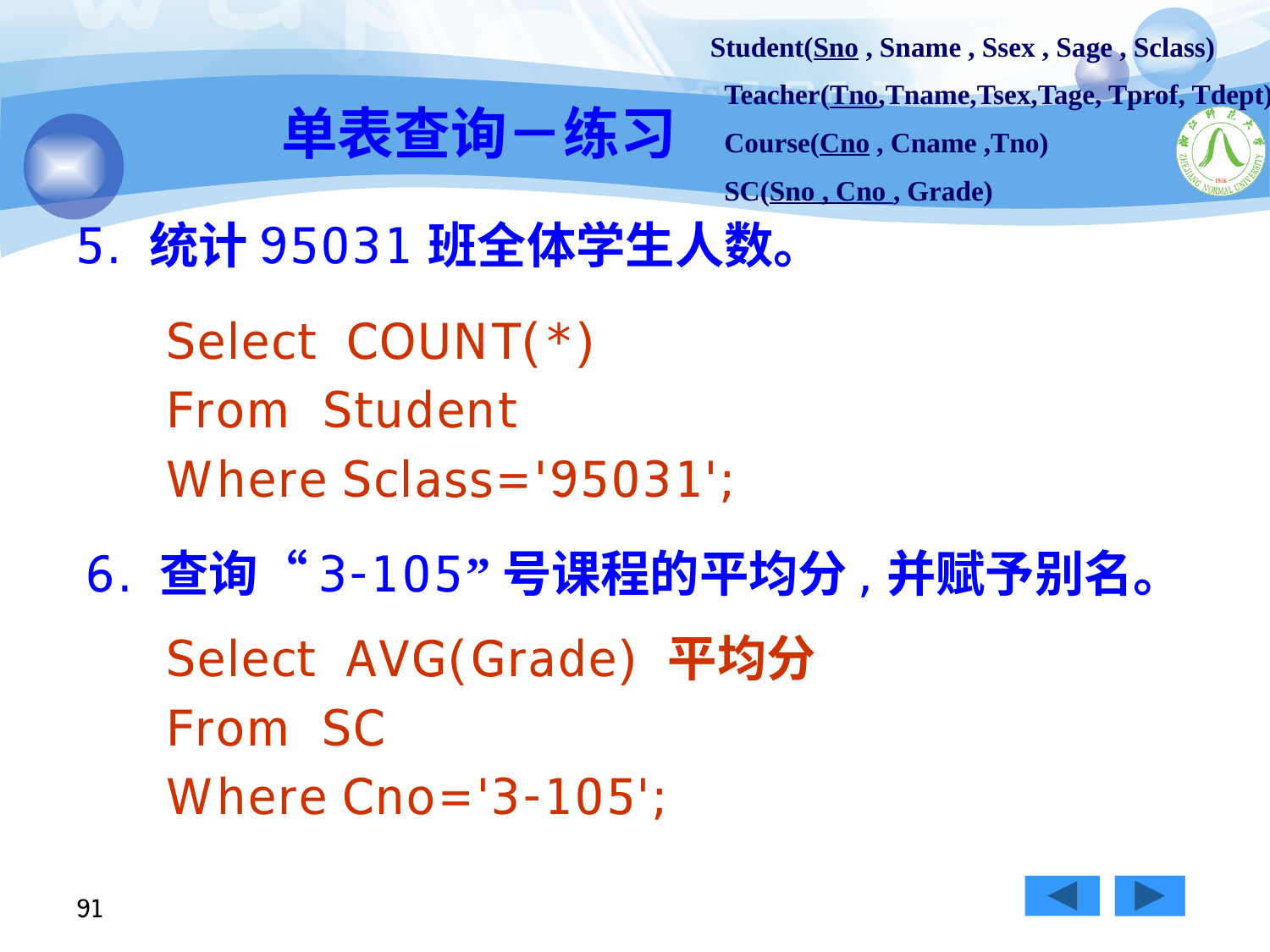

Student(Sno , Sname , Ssex , Sage , Sclass)
  Teacher(Tno,Tname,Tsex,Tage, Tprof, Tdept)
  Course(Cno , Cname ,Tno)
  SC(Sno , Cno , Grade)
# 单表查询－练习
5. 统计95031班全体学生人数。
Select  COUNT(*)
From  Student
Where Sclass='95031';
6. 查询“3-105”号课程的平均分,并赋予别名。
Select  AVG(Grade) 平均分
From  SC
Where Cno='3-105';

91